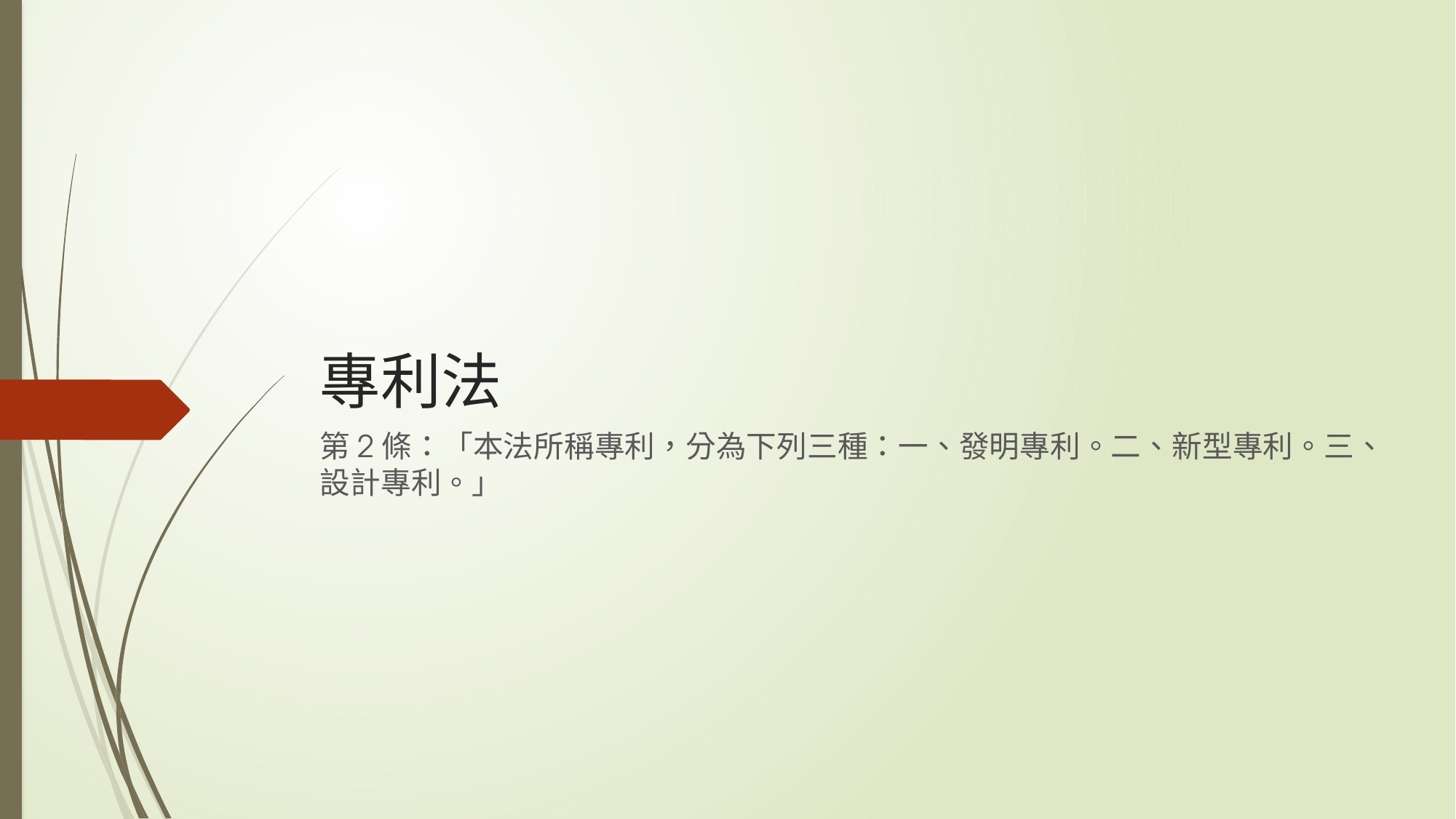

# 專利法
第2條：「本法所稱專利，分為下列三種：一、發明專利。二、新型專利。三、設計專利。」